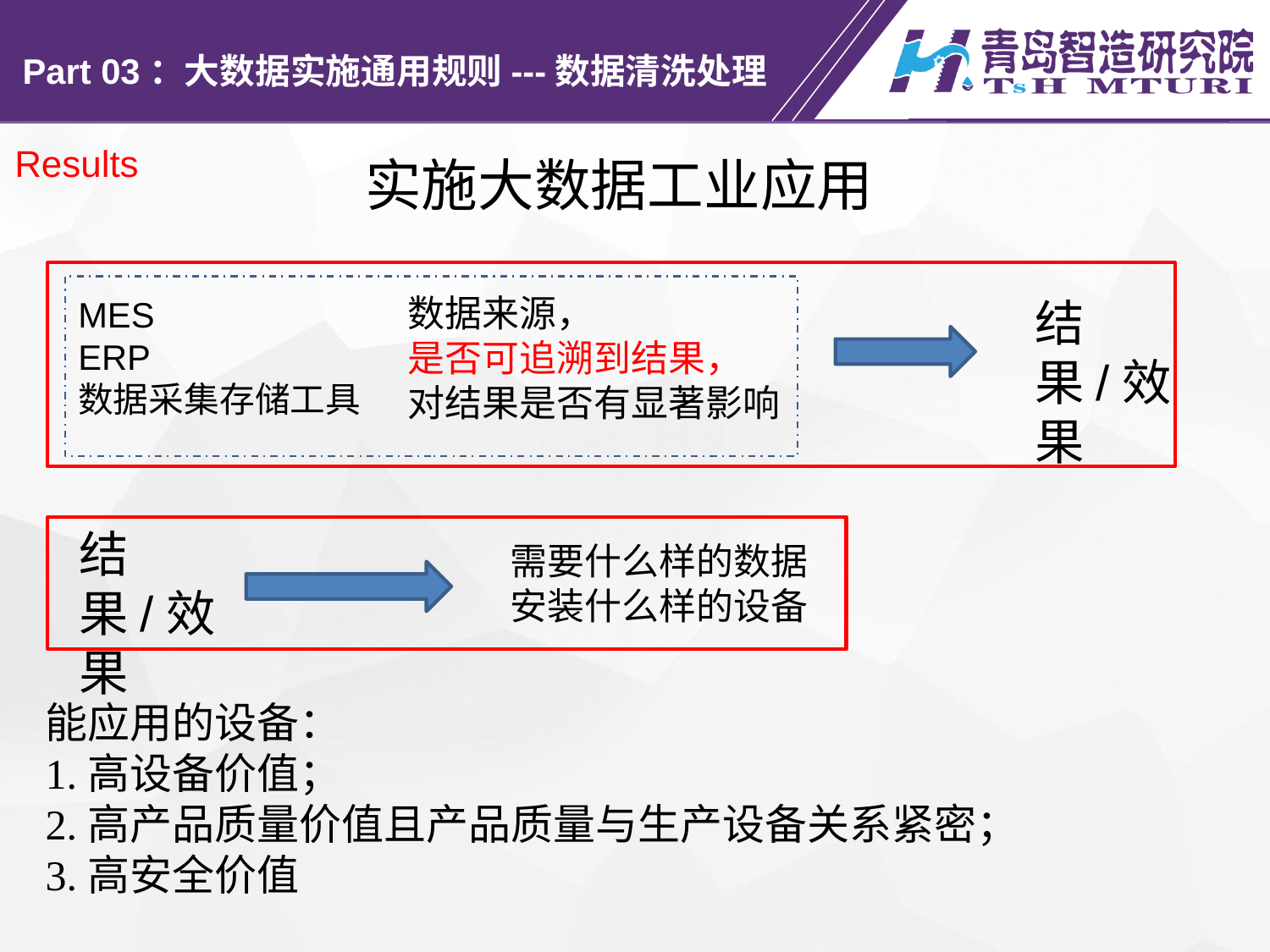

Part 03：大数据实施通用规则---数据清洗处理
Results
实施大数据工业应用

数据来源，
是否可追溯到结果，
对结果是否有显著影响
结果/效果
MES
ERP
数据采集存储工具

结果/效果

需要什么样的数据
安装什么样的设备

能应用的设备：
1.高设备价值；
2.高产品质量价值且产品质量与生产设备关系紧密；
3.高安全价值